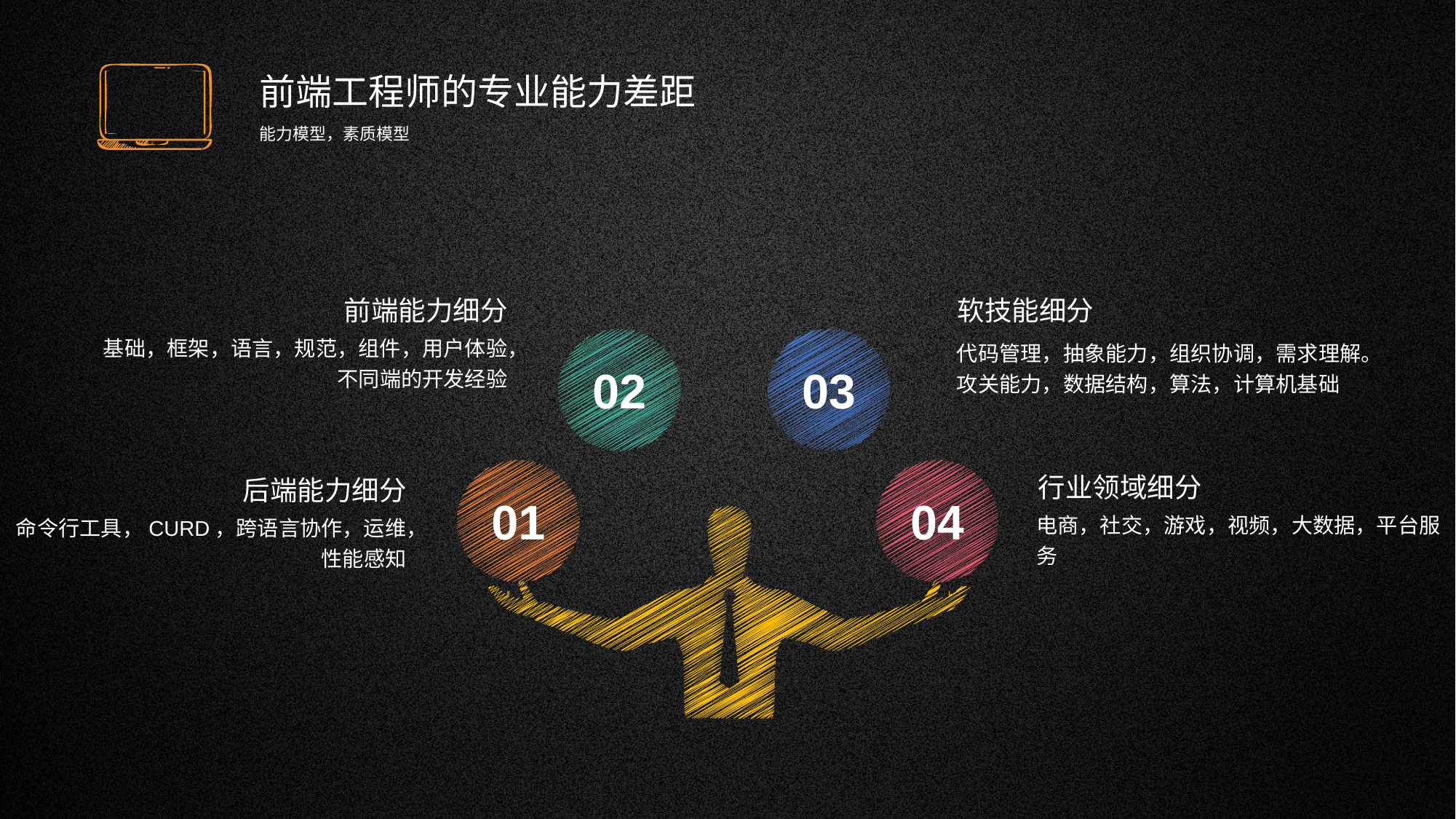

前端工程师的专业能力差距
能力模型，素质模型

e7d195523061f1c07797a755f80b33936a4bdb71a1e2e9b3B62BFFCC95B79A52B69A880DC502B9E829A24DBA5CC298944ED7C125A3C86A656AA7F644DB8944AD014E04A9878B8132B29416743944FF5DF7B305328D74A606473A2245CF56CC8645AB564CB57661BDFEEB7A97C9C70052F858D888A9303BD944E31C4FEC3188E7FD6EC68044F9A740
前端能力细分
基础，框架，语言，规范，组件，用户体验，不同端的开发经验
软技能细分
代码管理，抽象能力，组织协调，需求理解。攻关能力，数据结构，算法，计算机基础

02
03

行业领域细分
电商，社交，游戏，视频，大数据，平台服务
后端能力细分
命令行工具，CURD，跨语言协作，运维，性能感知
04
01